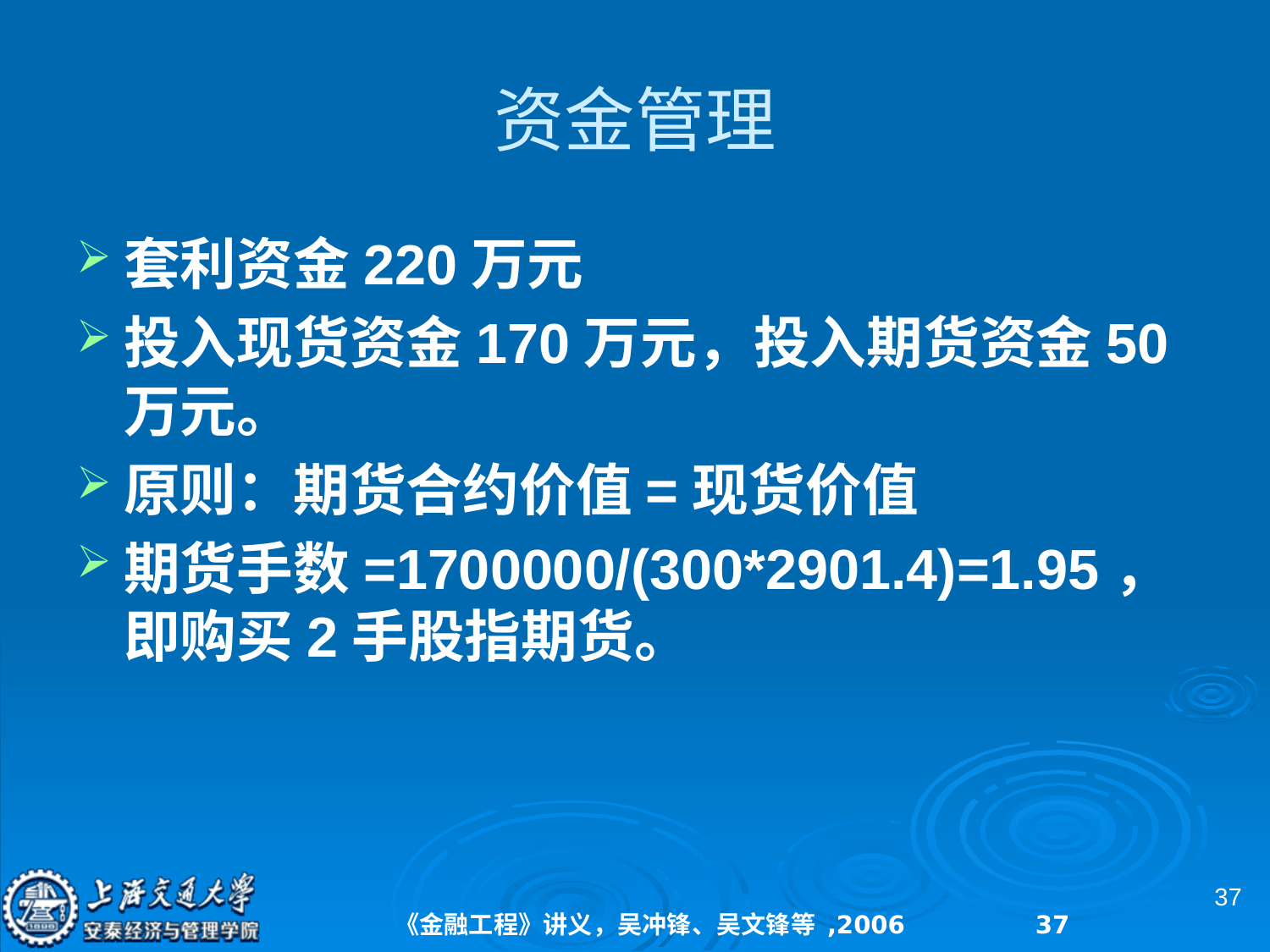

# 资金管理
套利资金220万元
投入现货资金170万元，投入期货资金50万元。
原则：期货合约价值=现货价值
期货手数=1700000/(300*2901.4)=1.95，即购买2手股指期货。
37